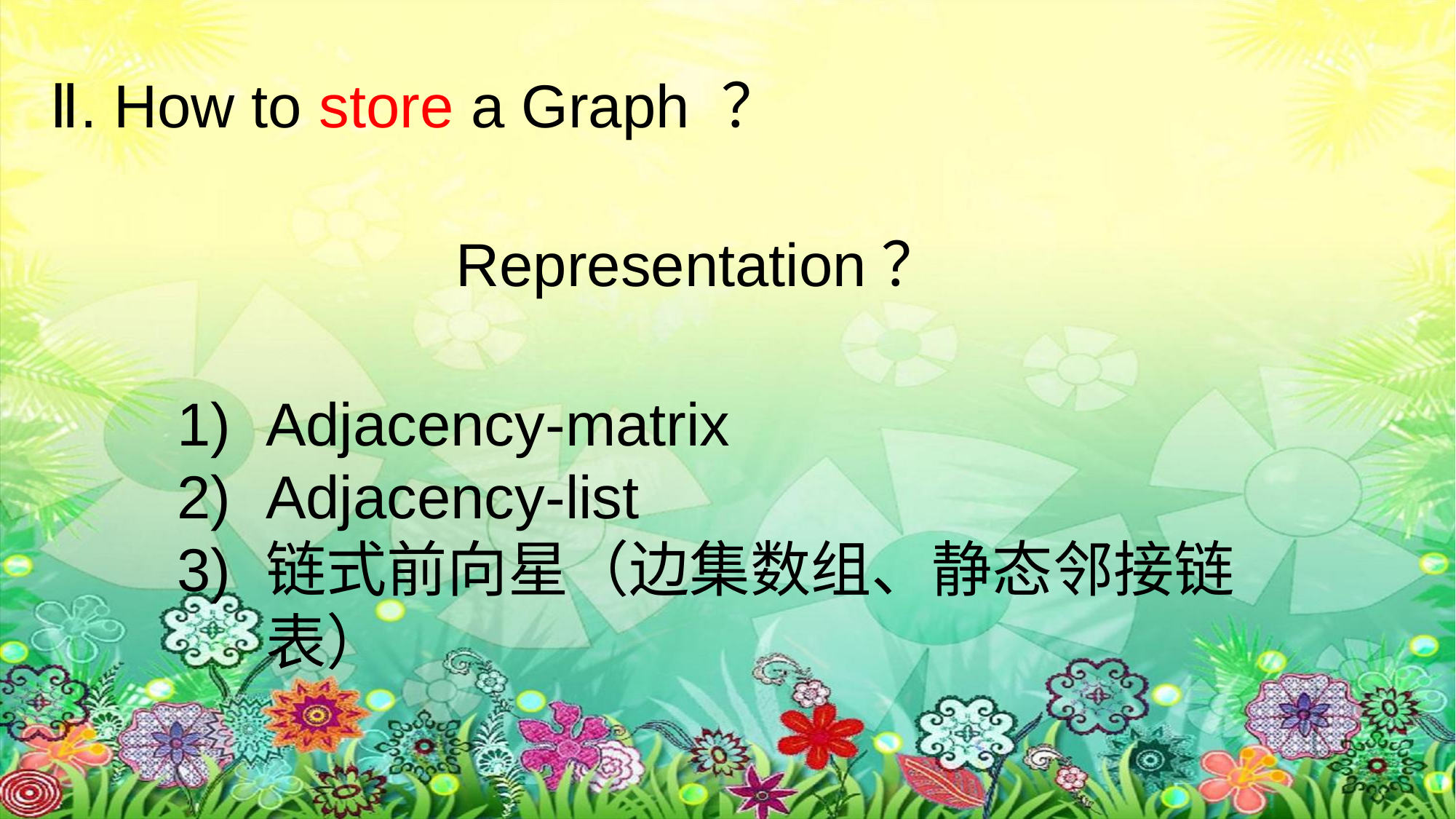

Ⅱ. How to store a Graph ？
Representation？
Adjacency-matrix
Adjacency-list
链式前向星（边集数组、静态邻接链表）